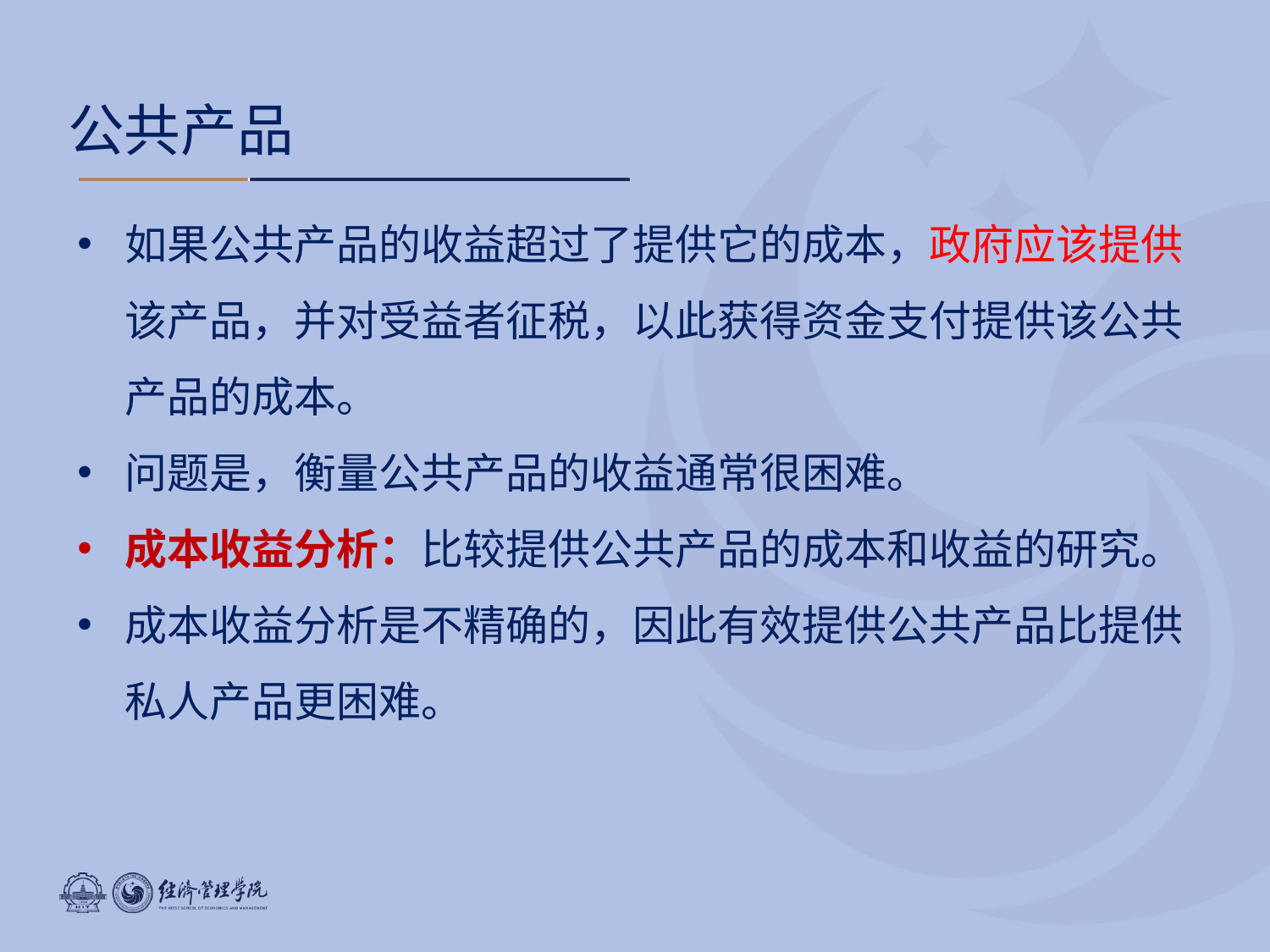

# 公共产品
如果公共产品的收益超过了提供它的成本，政府应该提供该产品，并对受益者征税，以此获得资金支付提供该公共产品的成本。
问题是，衡量公共产品的收益通常很困难。
成本收益分析：比较提供公共产品的成本和收益的研究。
成本收益分析是不精确的，因此有效提供公共产品比提供私人产品更困难。